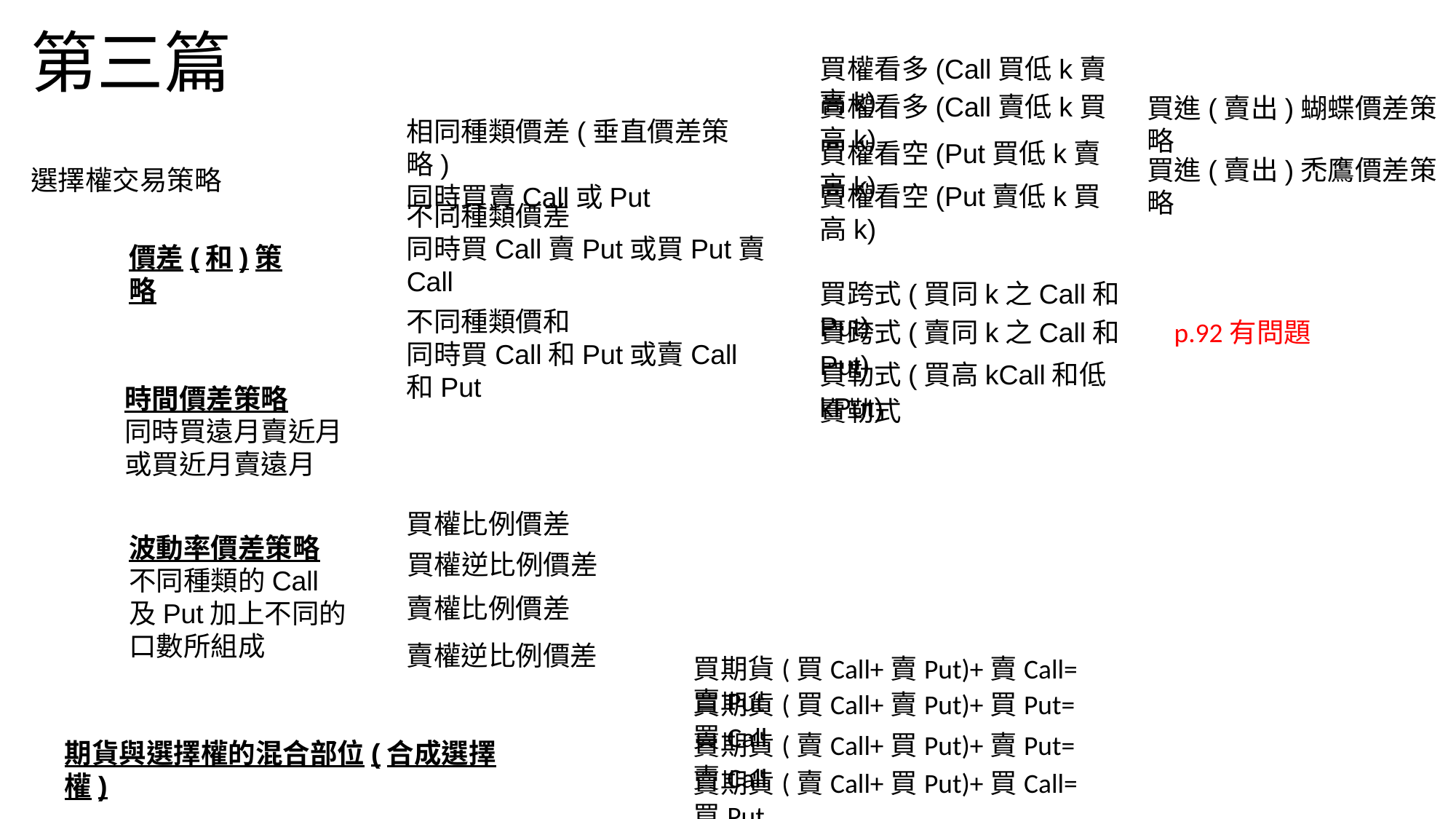

# 第三篇
買權看多(Call買低k賣高k)
賣權看多(Call賣低k買高k)
買進(賣出)蝴蝶價差策略
相同種類價差(垂直價差策略)
同時買賣Call或Put
買權看空(Put買低k賣高k)
買進(賣出)禿鷹價差策略
選擇權交易策略
賣權看空(Put賣低k買高k)
不同種類價差
同時買Call賣Put或買Put賣Call
價差(和)策略
買跨式(買同k之Call和Put)
不同種類價和
同時買Call和Put或賣Call和Put
賣跨式(賣同k之Call和Put)
p.92有問題
買勒式(買高kCall和低kPut)
時間價差策略
同時買遠月賣近月或買近月賣遠月
賣勒式
買權比例價差
波動率價差策略
不同種類的Call及Put加上不同的口數所組成
買權逆比例價差
賣權比例價差
賣權逆比例價差
買期貨(買Call+賣Put)+賣Call=賣Put
買期貨(買Call+賣Put)+買Put=買Call
賣期貨(賣Call+買Put)+賣Put=賣Call
期貨與選擇權的混合部位(合成選擇權)
賣期貨(賣Call+買Put)+買Call=買Put